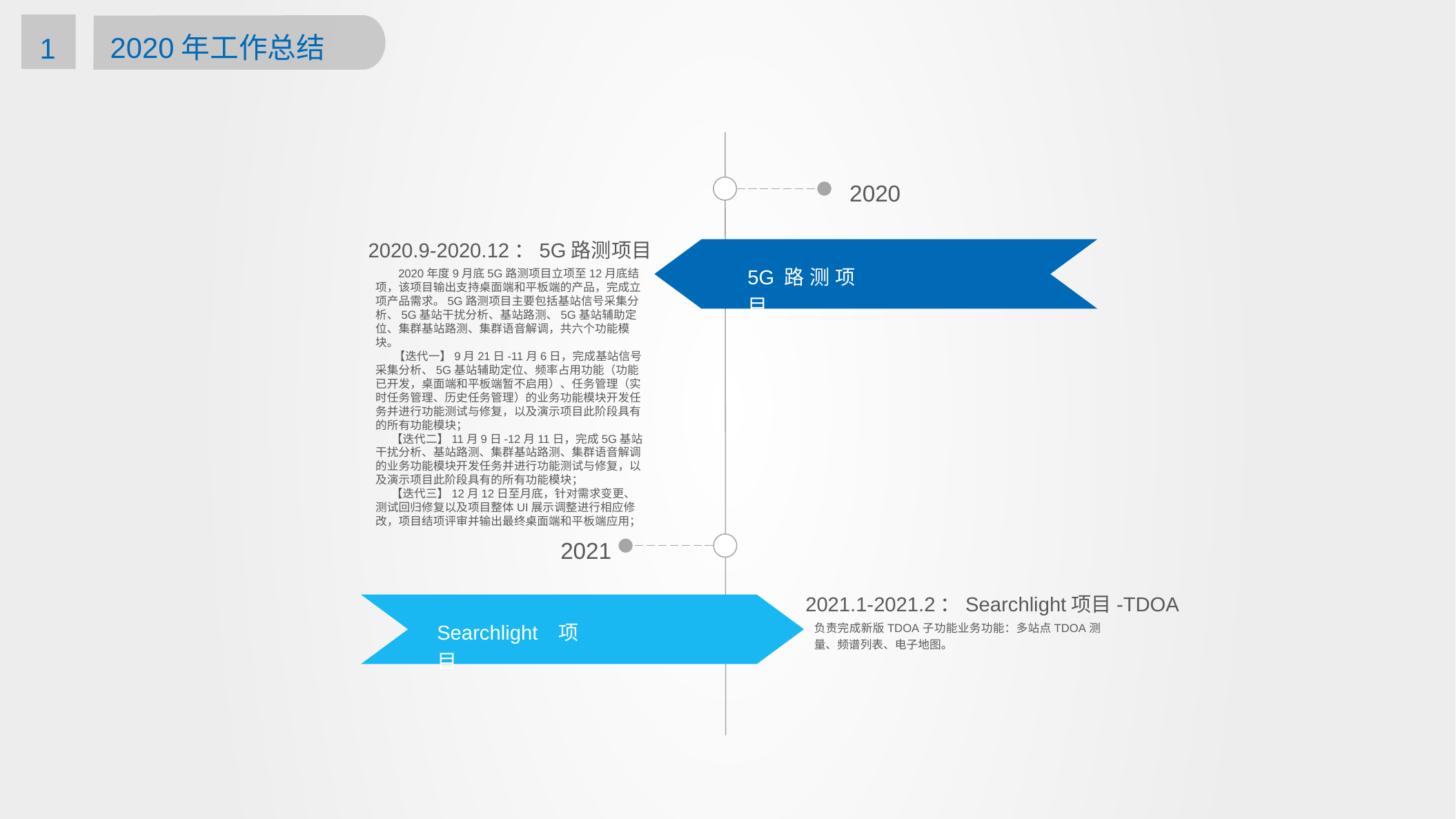

2020年工作总结
 1
2020

2020.9-2020.12：5G路测项目

       2020年度9月底5G路测项目立项至12月底结项，该项目输出支持桌面端和平板端的产品，完成立项产品需求。5G路测项目主要包括基站信号采集分析、5G基站干扰分析、基站路测、5G基站辅助定位、集群基站路测、集群语音解调，共六个功能模块。
      【迭代一】9月21日-11月6日，完成基站信号采集分析、5G基站辅助定位、频率占用功能（功能已开发，桌面端和平板端暂不启用）、任务管理（实时任务管理、历史任务管理）的业务功能模块开发任务并进行功能测试与修复，以及演示项目此阶段具有的所有功能模块；
     【迭代二】11月9日-12月11日，完成5G基站干扰分析、基站路测、集群基站路测、集群语音解调的业务功能模块开发任务并进行功能测试与修复，以及演示项目此阶段具有的所有功能模块；
     【迭代三】12月12日至月底，针对需求变更、测试回归修复以及项目整体UI展示调整进行相应修改，项目结项评审并输出最终桌面端和平板端应用；

5G路测项目
2021

2021.1-2021.2：Searchlight项目-TDOA
负责完成新版TDOA子功能业务功能：多站点TDOA测量、频谱列表、电子地图。

Searchlight项目